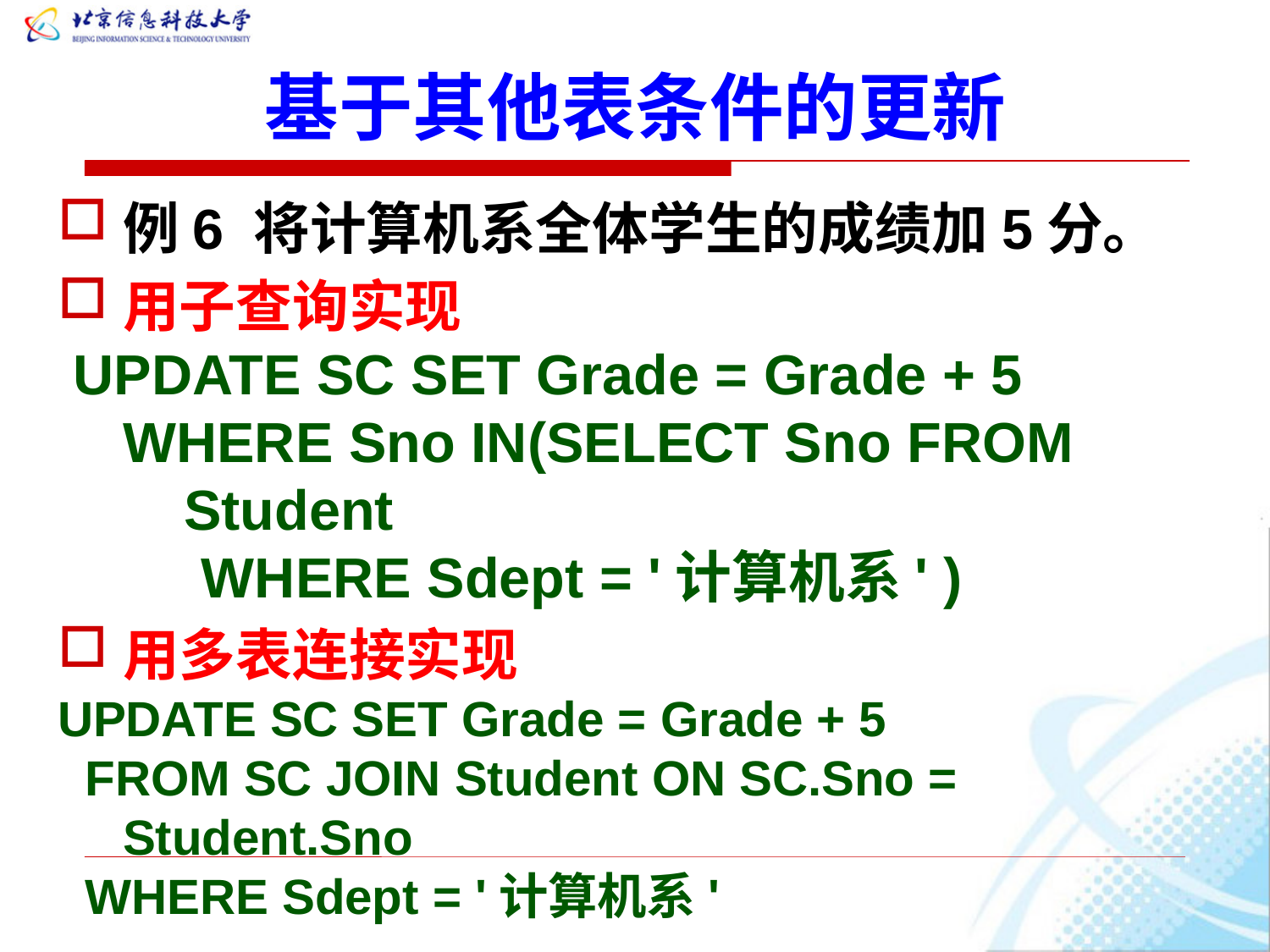

# 基于其他表条件的更新
例6 将计算机系全体学生的成绩加5分。
用子查询实现
 UPDATE SC SET Grade = Grade + 5
WHERE Sno IN(SELECT Sno FROM Student
     WHERE Sdept = '计算机系' )
用多表连接实现
UPDATE SC SET Grade = Grade + 5
  FROM SC JOIN Student ON SC.Sno = Student.Sno
  WHERE Sdept = '计算机系'

152